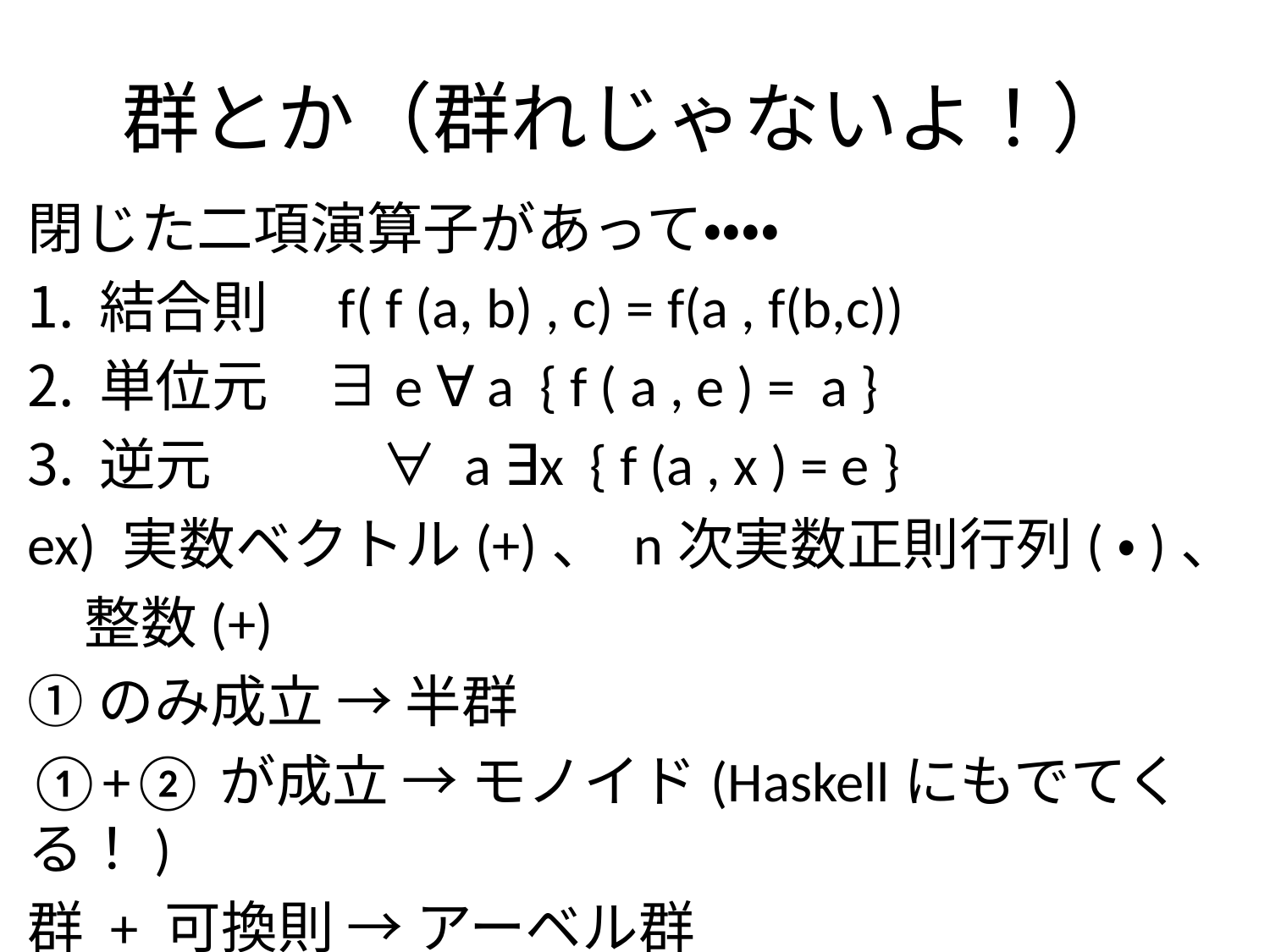

# 群とか（群れじゃないよ！）
閉じた二項演算子があって・・・・
結合則　f( f (a, b) , c) = f(a , f(b,c))
単位元　∃e ∀ a  { f ( a , e ) =  a }
逆元　　　∀ a ∃x  { f (a , x ) = e }
ex) 実数ベクトル(+)、 n次実数正則行列(・)、
　整数(+)
①のみ成立 → 半群
①+②が成立 → モノイド(Haskellにもでてくる！)
群 + 可換則 → アーベル群